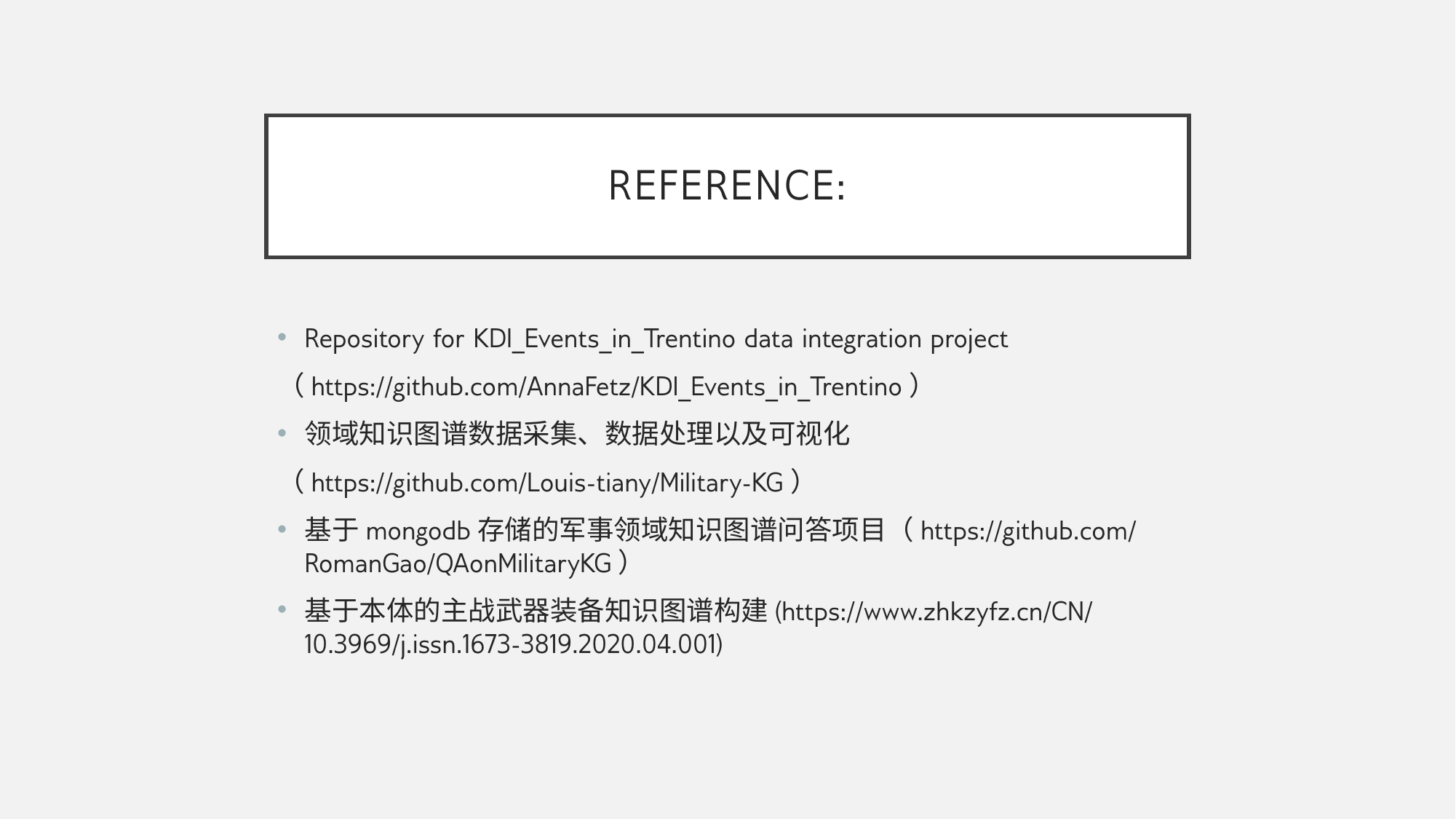

# reference:
Repository for KDI_Events_in_Trentino data integration project
（https://github.com/AnnaFetz/KDI_Events_in_Trentino）
领域知识图谱数据采集、数据处理以及可视化
（https://github.com/Louis-tiany/Military-KG）
基于mongodb存储的军事领域知识图谱问答项目（https://github.com/RomanGao/QAonMilitaryKG）
基于本体的主战武器装备知识图谱构建(https://www.zhkzyfz.cn/CN/10.3969/j.issn.1673-3819.2020.04.001)